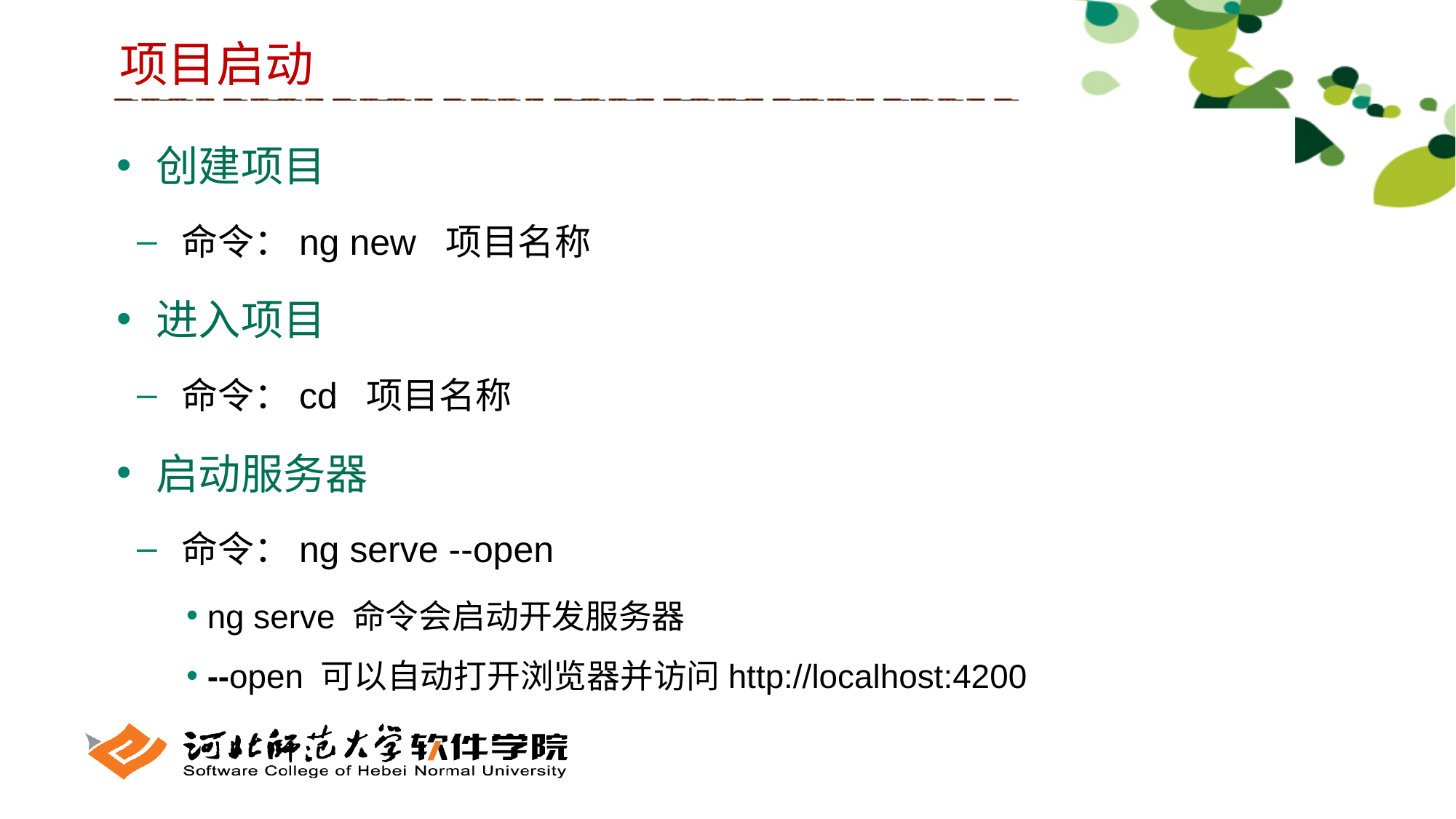

项目启动
 创建项目
 命令：ng new  项目名称
 进入项目
 命令：cd  项目名称
 启动服务器
 命令：ng serve --open
 ng serve 命令会启动开发服务器
 --open 可以自动打开浏览器并访问http://localhost:4200